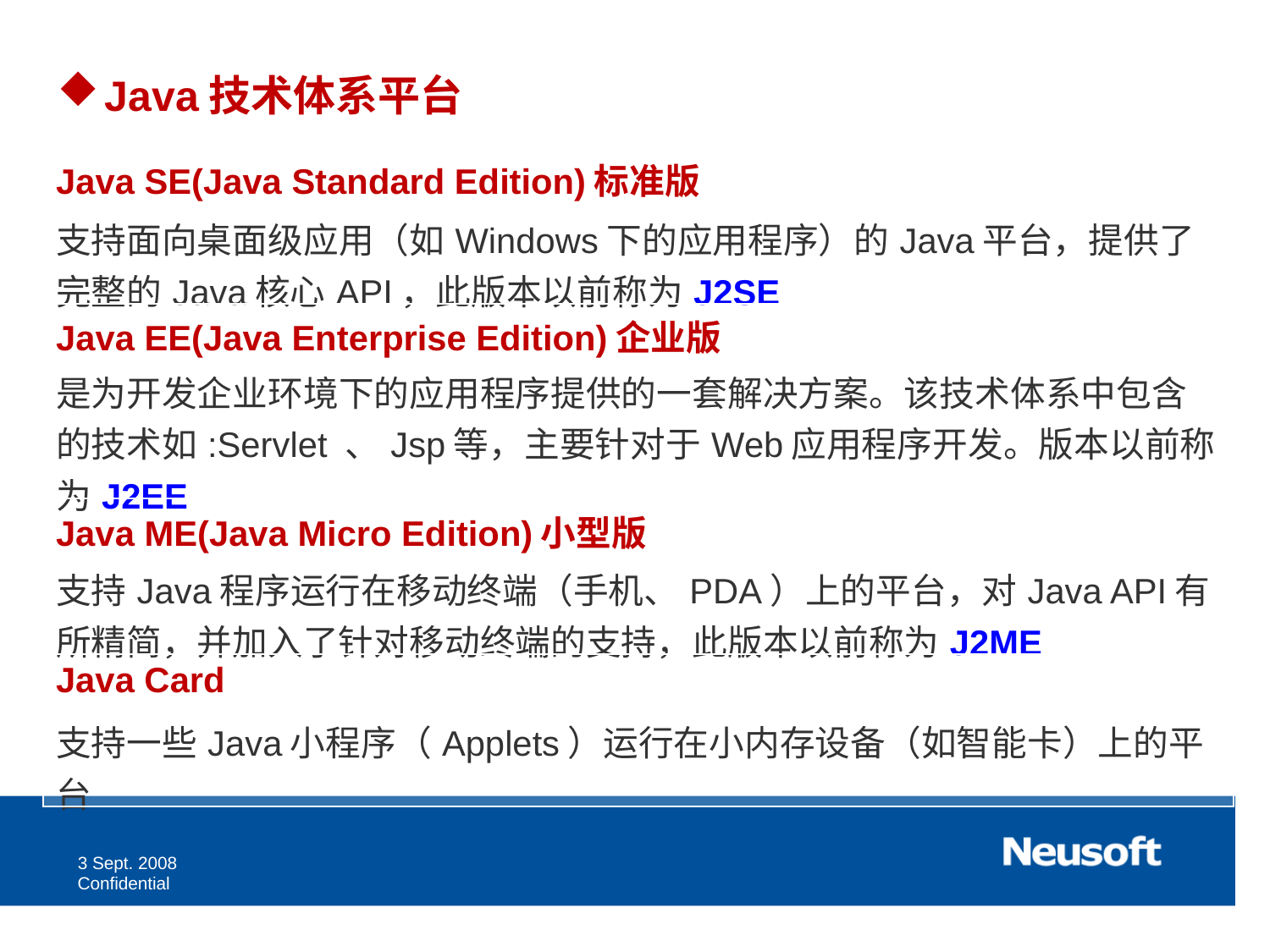

Java技术体系平台
| Java SE(Java Standard Edition)标准版 |
| --- |
| 支持面向桌面级应用（如Windows下的应用程序）的Java平台，提供了完整的Java核心API，此版本以前称为J2SE |
| Java EE(Java Enterprise Edition)企业版 |
| 是为开发企业环境下的应用程序提供的一套解决方案。该技术体系中包含的技术如:Servlet 、Jsp等，主要针对于Web应用程序开发。版本以前称为J2EE |
| Java ME(Java Micro Edition)小型版 |
| 支持Java程序运行在移动终端（手机、PDA）上的平台，对Java API有所精简，并加入了针对移动终端的支持，此版本以前称为J2ME |
| Java Card |
| 支持一些Java小程序（Applets）运行在小内存设备（如智能卡）上的平台 |